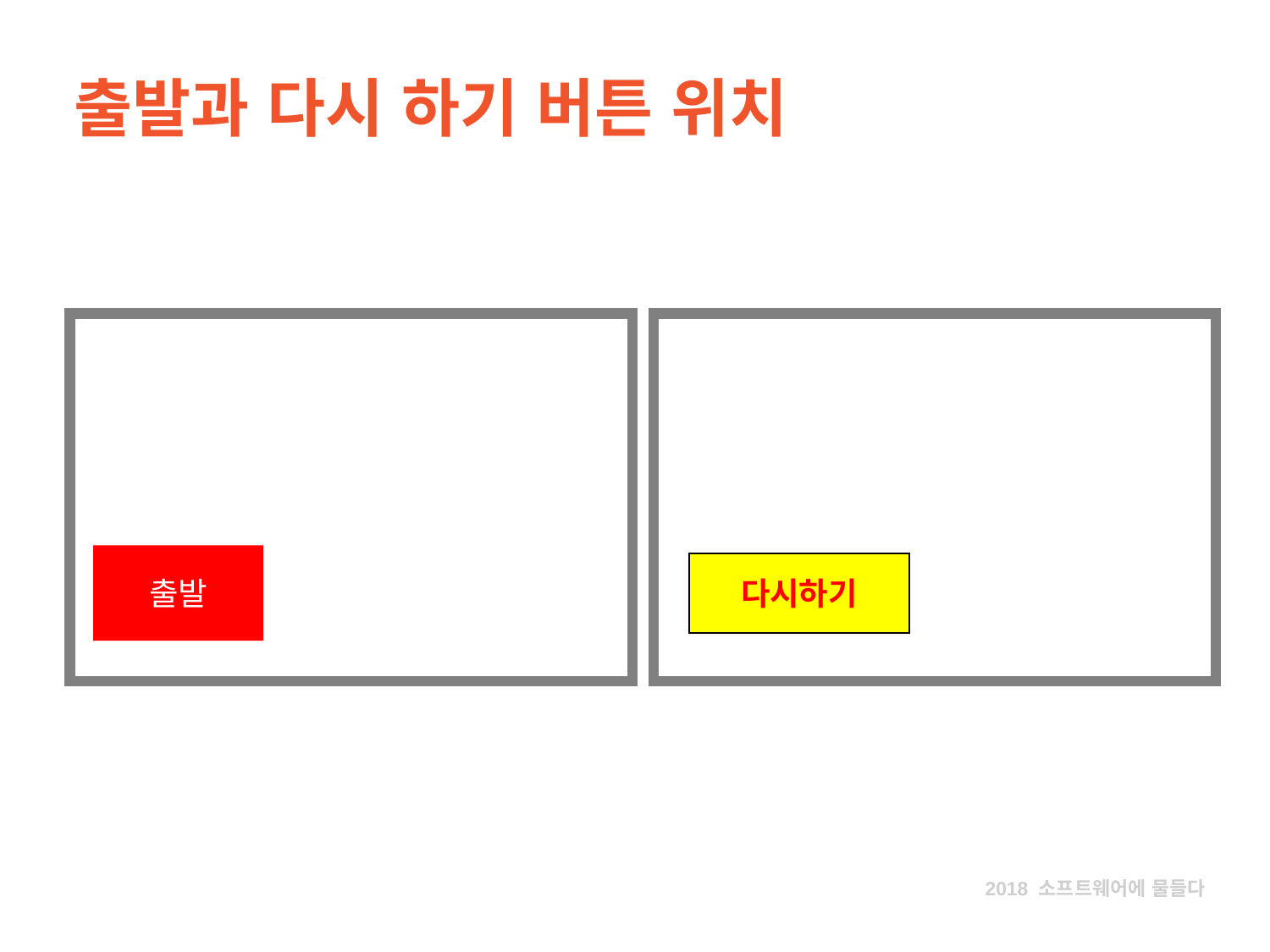

# 출발과 다시 하기 버튼 위치

출발
다시하기